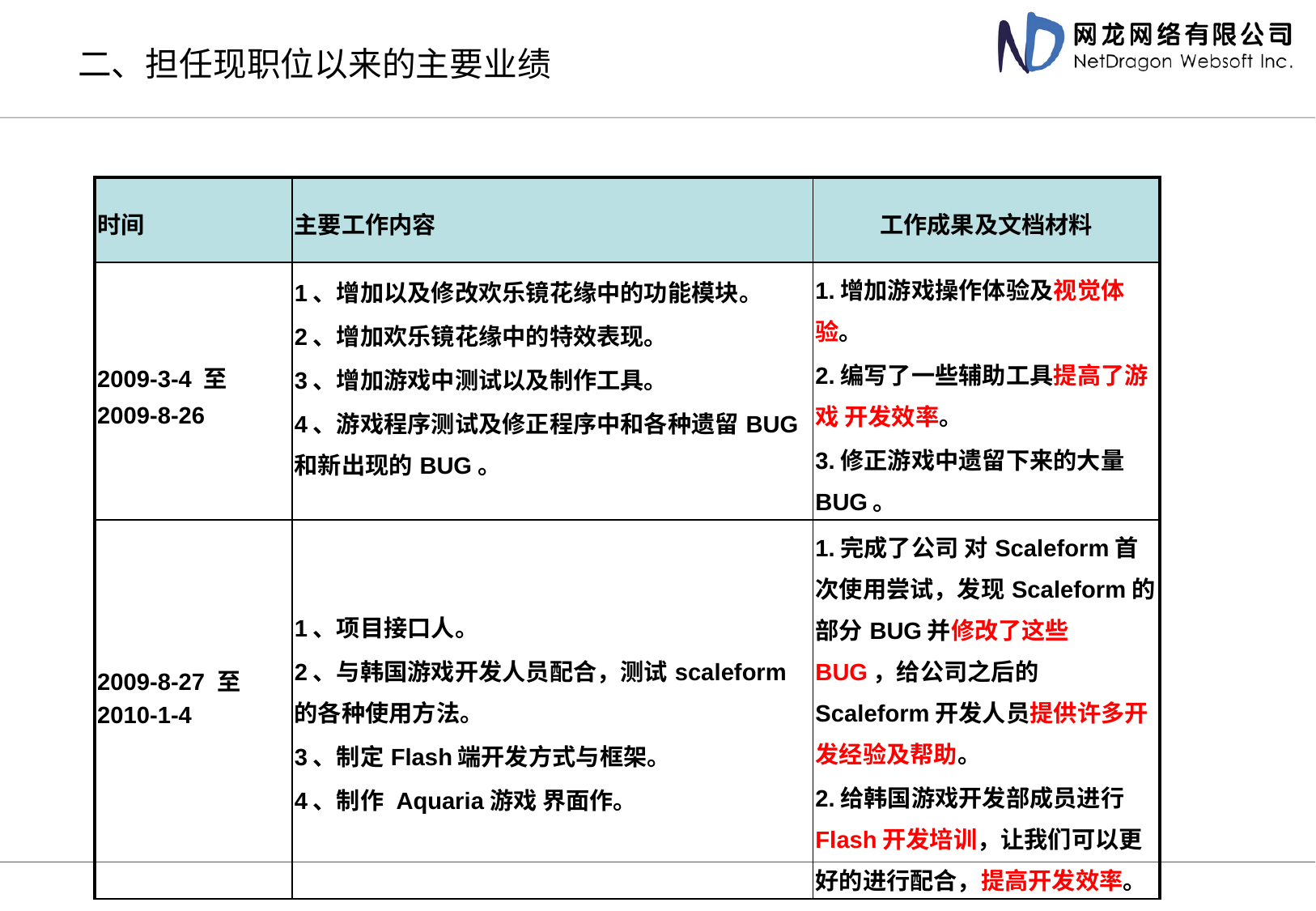

# 二、担任现职位以来的主要业绩

| 时间 | 主要工作内容 | 工作成果及文档材料 |
| --- | --- | --- |
| 2009-3-4 至 2009-8-26 | 1、增加以及修改欢乐镜花缘中的功能模块。 2、增加欢乐镜花缘中的特效表现。 3、增加游戏中测试以及制作工具。 4、游戏程序测试及修正程序中和各种遗留BUG和新出现的BUG。 | 1.增加游戏操作体验及视觉体验。 2.编写了一些辅助工具提高了游戏 开发效率。 3.修正游戏中遗留下来的大量BUG。 |
| 2009-8-27 至2010-1-4 | 1、项目接口人。 2、与韩国游戏开发人员配合，测试scaleform的各种使用方法。 3、制定Flash端开发方式与框架。 4、制作 Aquaria游戏 界面作。 | 1.完成了公司 对Scaleform首次使用尝试，发现Scaleform的部分BUG并修改了这些BUG，给公司之后的Scaleform开发人员提供许多开发经验及帮助。 2.给韩国游戏开发部成员进行Flash开发培训，让我们可以更好的进行配合，提高开发效率。 |